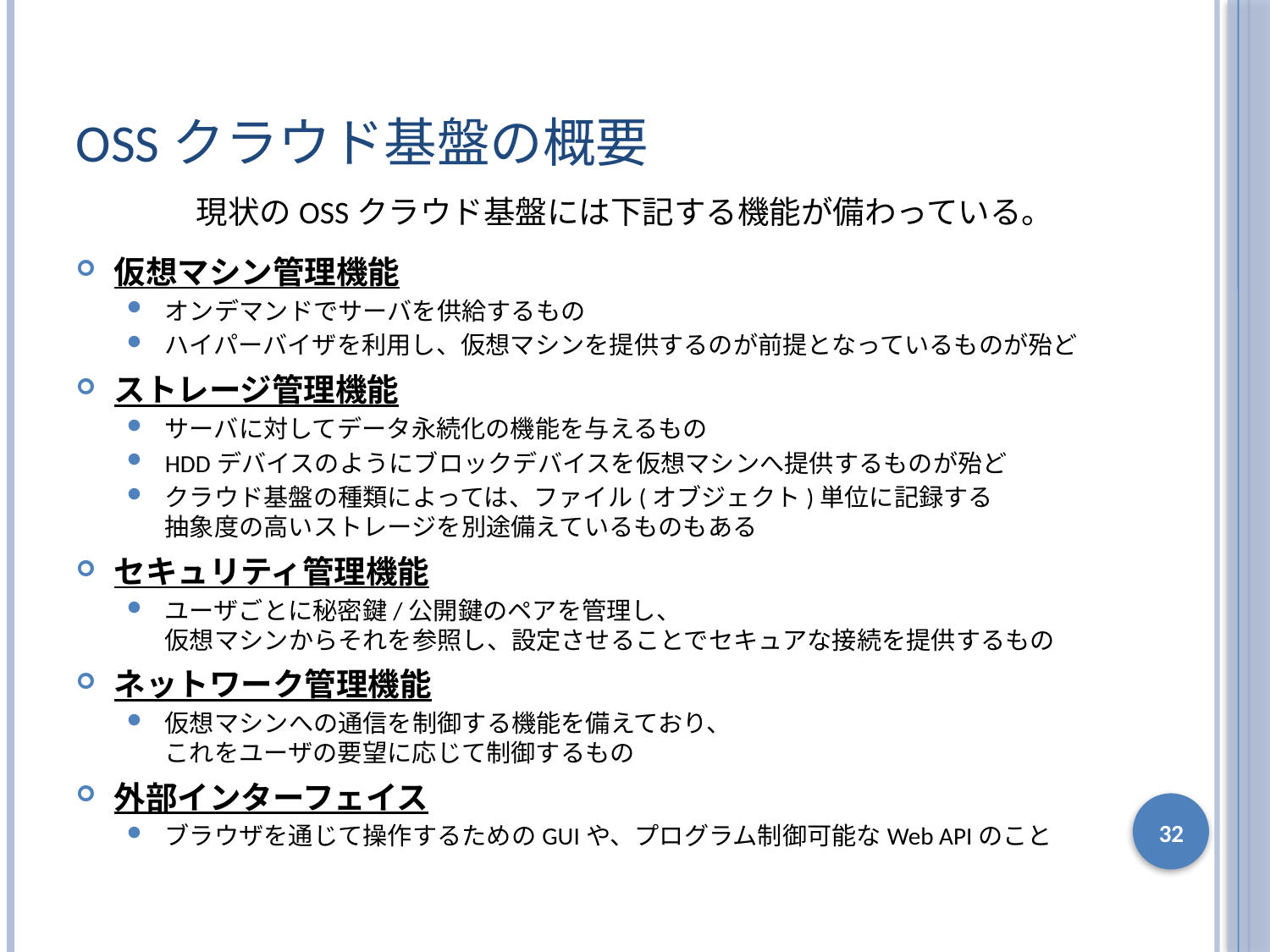

# OSSクラウド基盤の概要
現状のOSSクラウド基盤には下記する機能が備わっている。
仮想マシン管理機能
オンデマンドでサーバを供給するもの
ハイパーバイザを利用し、仮想マシンを提供するのが前提となっているものが殆ど
ストレージ管理機能
サーバに対してデータ永続化の機能を与えるもの
HDDデバイスのようにブロックデバイスを仮想マシンへ提供するものが殆ど
クラウド基盤の種類によっては、ファイル(オブジェクト)単位に記録する
抽象度の高いストレージを別途備えているものもある
セキュリティ管理機能
ユーザごとに秘密鍵/公開鍵のペアを管理し、
仮想マシンからそれを参照し、設定させることでセキュアな接続を提供するもの
ネットワーク管理機能
仮想マシンへの通信を制御する機能を備えており、
これをユーザの要望に応じて制御するもの
外部インターフェイス
ブラウザを通じて操作するためのGUIや、プログラム制御可能なWeb APIのこと
32